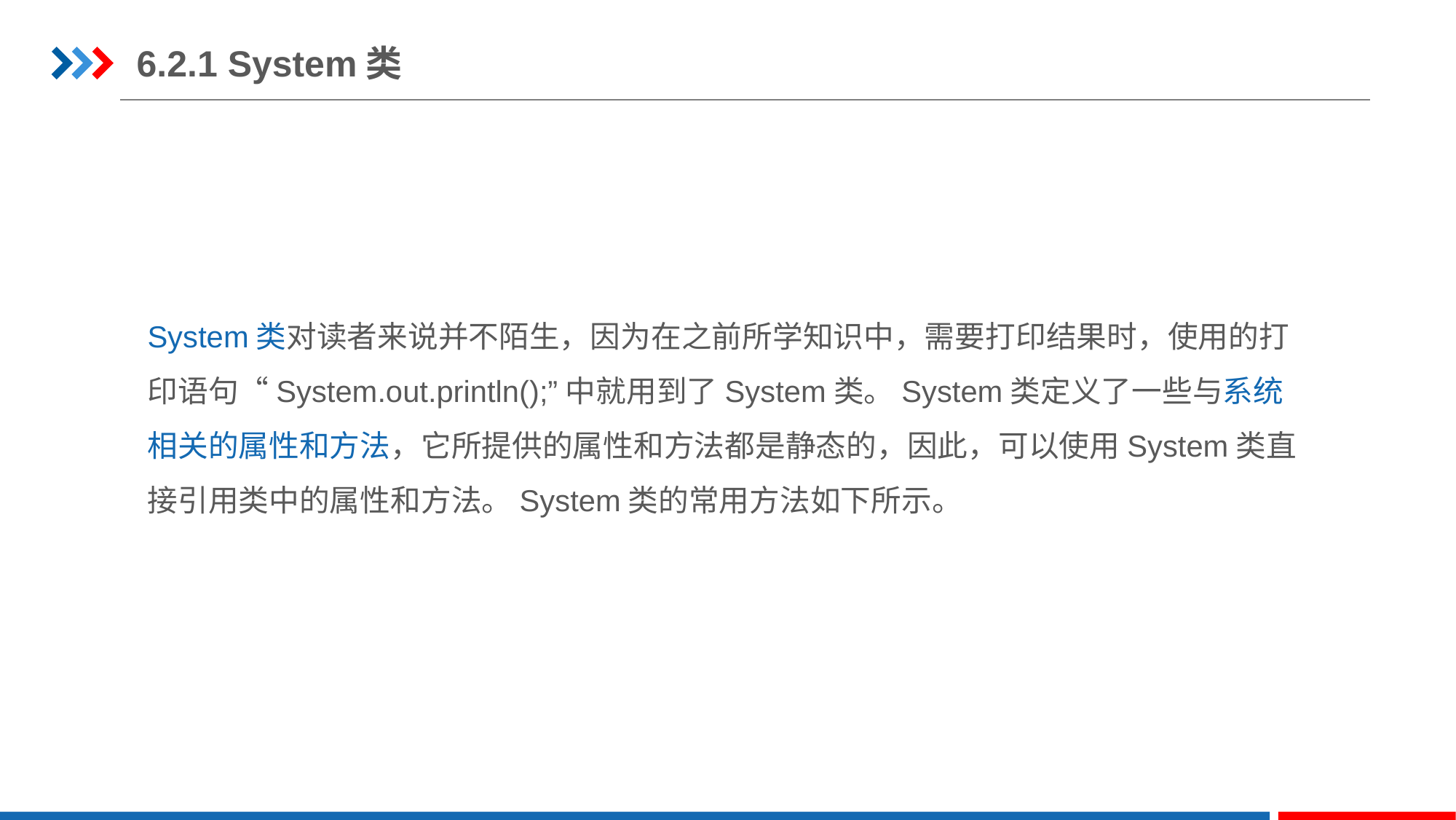

6.2.1 System类
System类对读者来说并不陌生，因为在之前所学知识中，需要打印结果时，使用的打印语句“System.out.println();”中就用到了System类。System类定义了一些与系统相关的属性和方法，它所提供的属性和方法都是静态的，因此，可以使用System类直接引用类中的属性和方法。System类的常用方法如下所示。